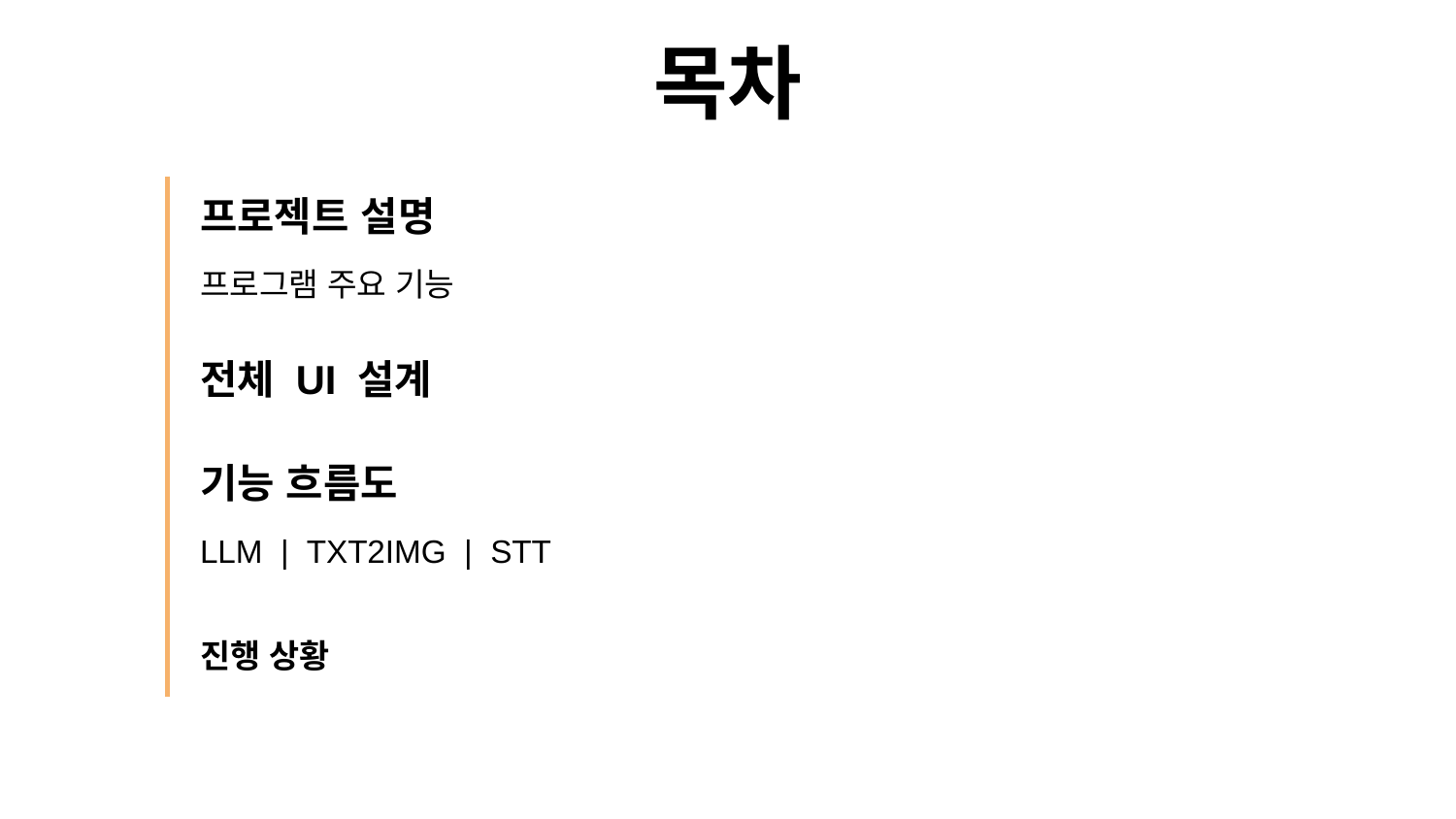

# 목차
프로젝트 설명
프로그램 주요 기능
전체 UI 설계

기능 흐름도
LLM  |  TXT2IMG  |  STT
진행 상황